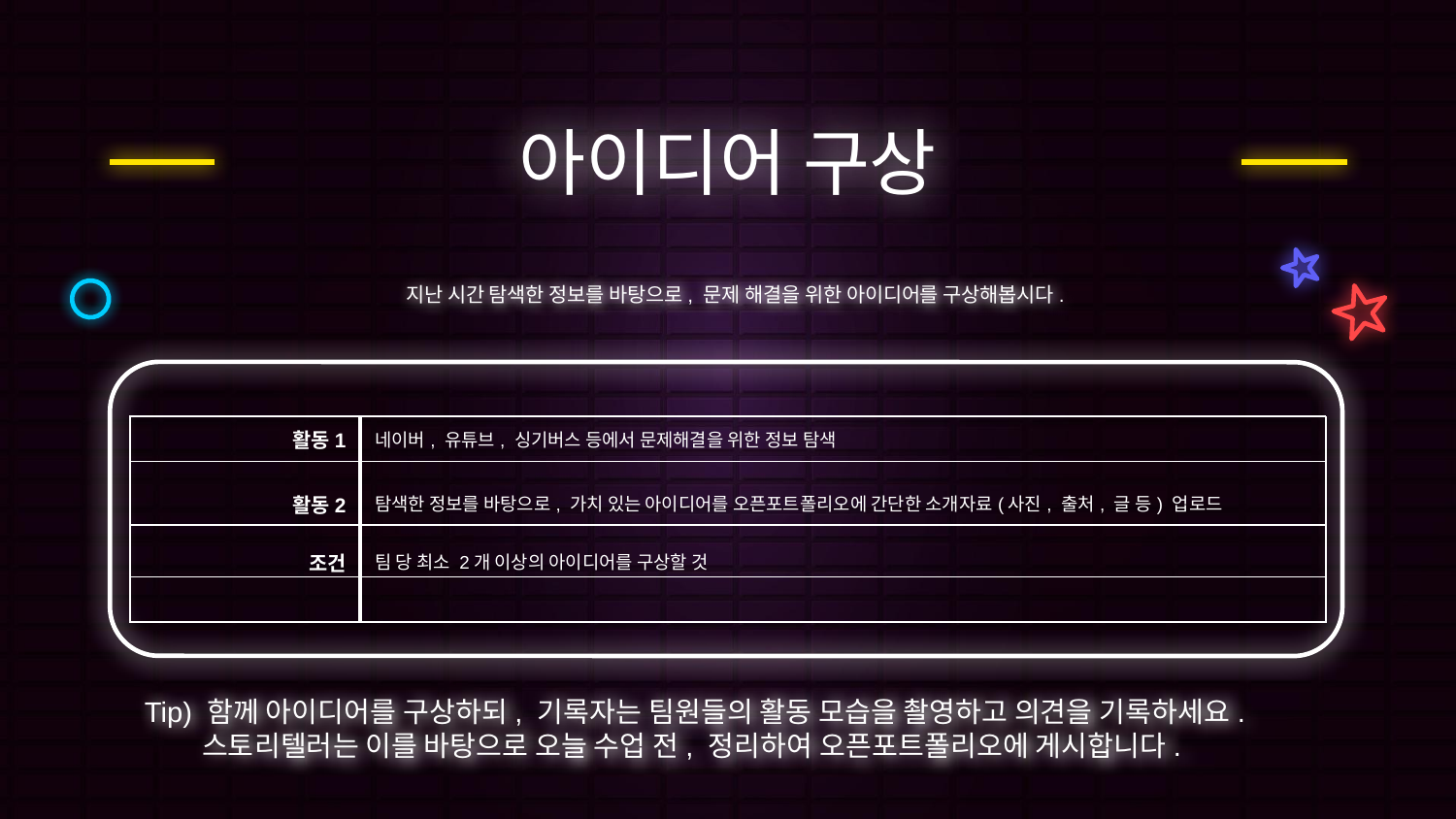

# 아이디어 구상

지난 시간 탐색한 정보를 바탕으로, 문제 해결을 위한 아이디어를 구상해봅시다.

| 활동1 | 네이버, 유튜브, 싱기버스 등에서 문제해결을 위한 정보 탐색 |
| --- | --- |
| 활동2 | 탐색한 정보를 바탕으로, 가치 있는 아이디어를 오픈포트폴리오에 간단한 소개자료(사진, 출처, 글 등) 업로드 |
| 조건 | 팀 당 최소 2개 이상의 아이디어를 구상할 것 |
|  |  |
Tip) 함께 아이디어를 구상하되, 기록자는 팀원들의 활동 모습을 촬영하고 의견을 기록하세요.
        스토리텔러는 이를 바탕으로 오늘 수업 전, 정리하여 오픈포트폴리오에 게시합니다.